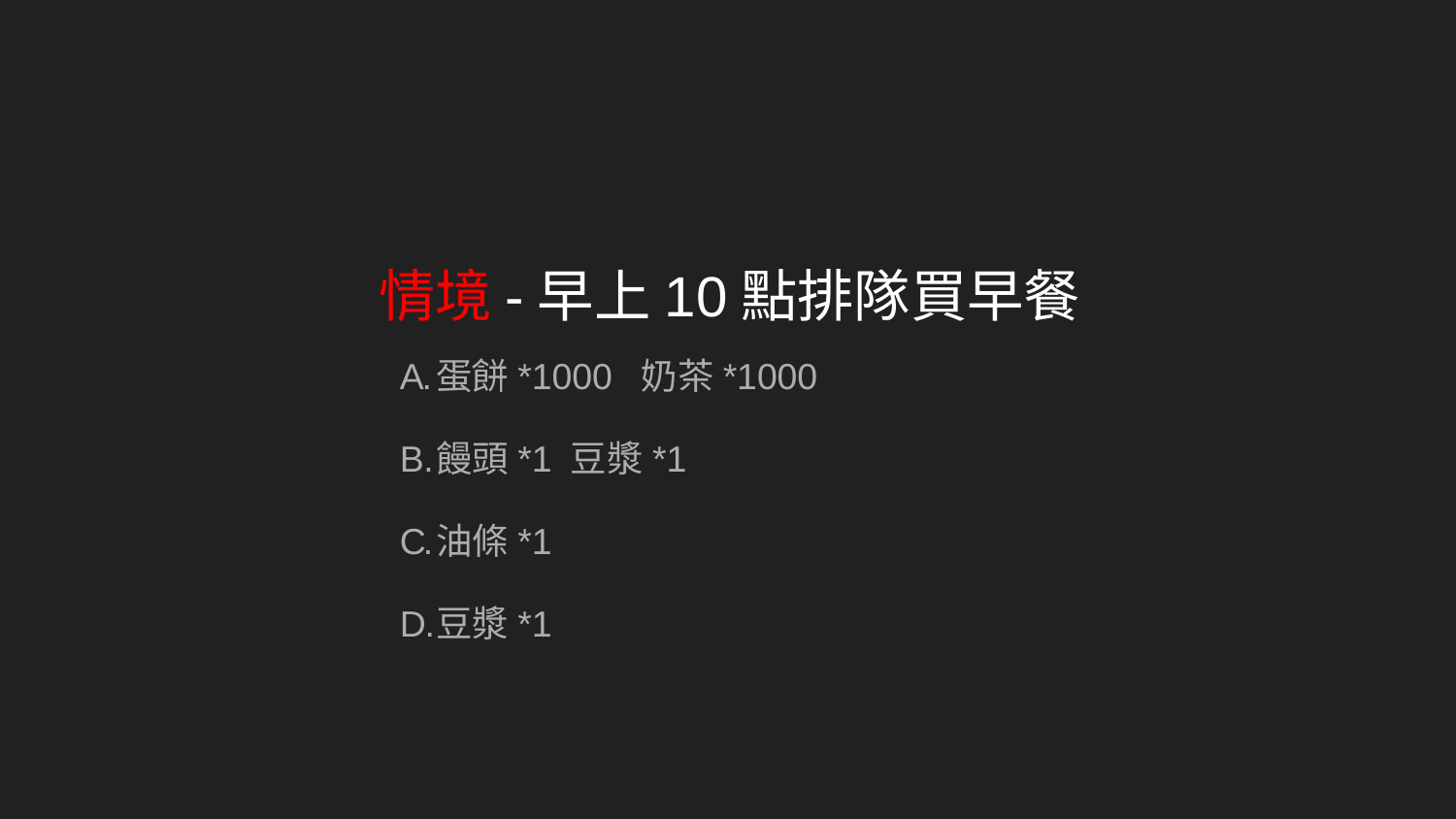

# 情境-早上10點排隊買早餐

蛋餅*1000  奶茶*1000
饅頭*1 豆漿*1
油條*1
豆漿*1